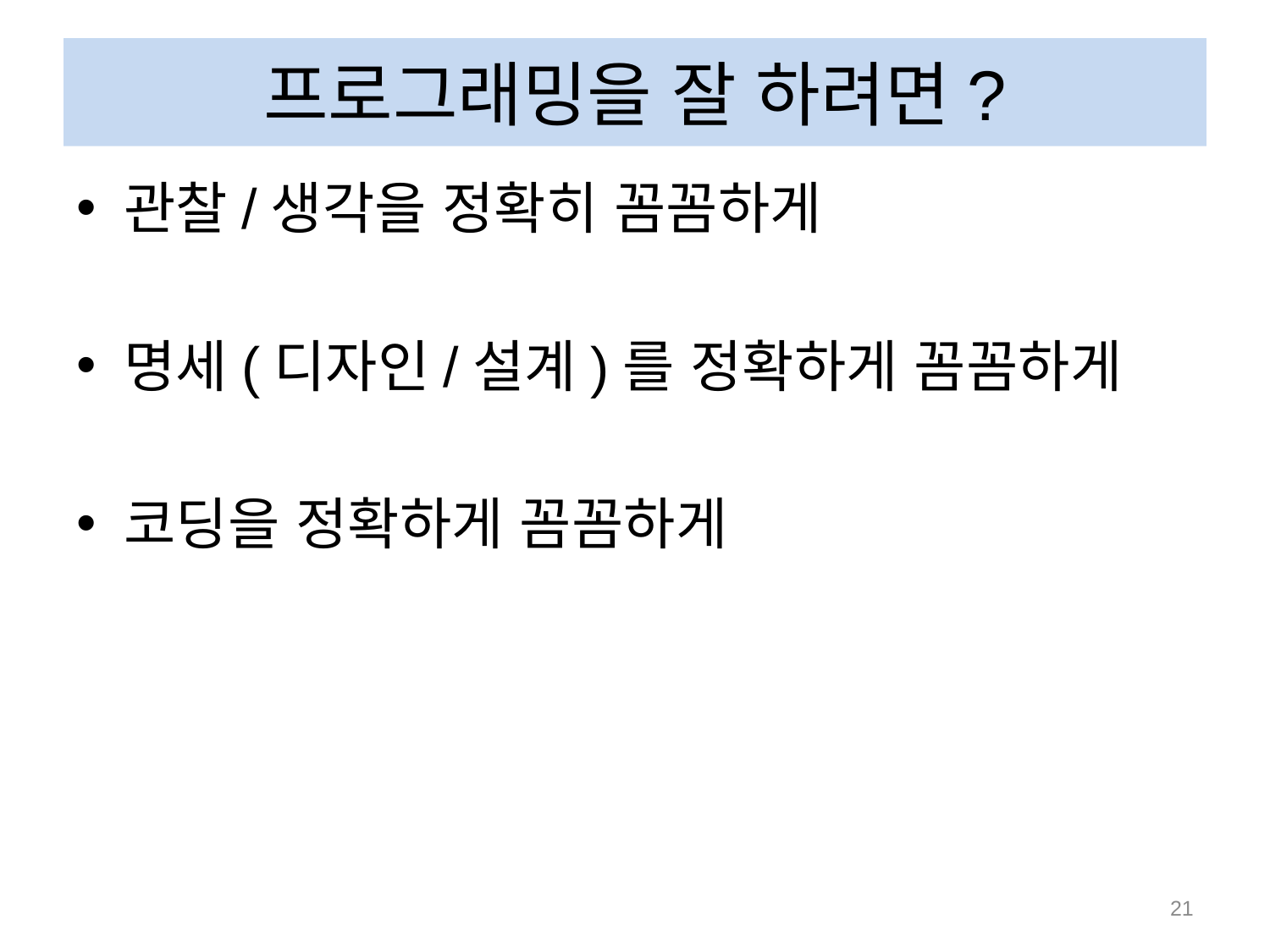

# 프로그래밍을 잘 하려면?
관찰/생각을 정확히 꼼꼼하게

명세(디자인/설계)를 정확하게 꼼꼼하게

코딩을 정확하게 꼼꼼하게
21